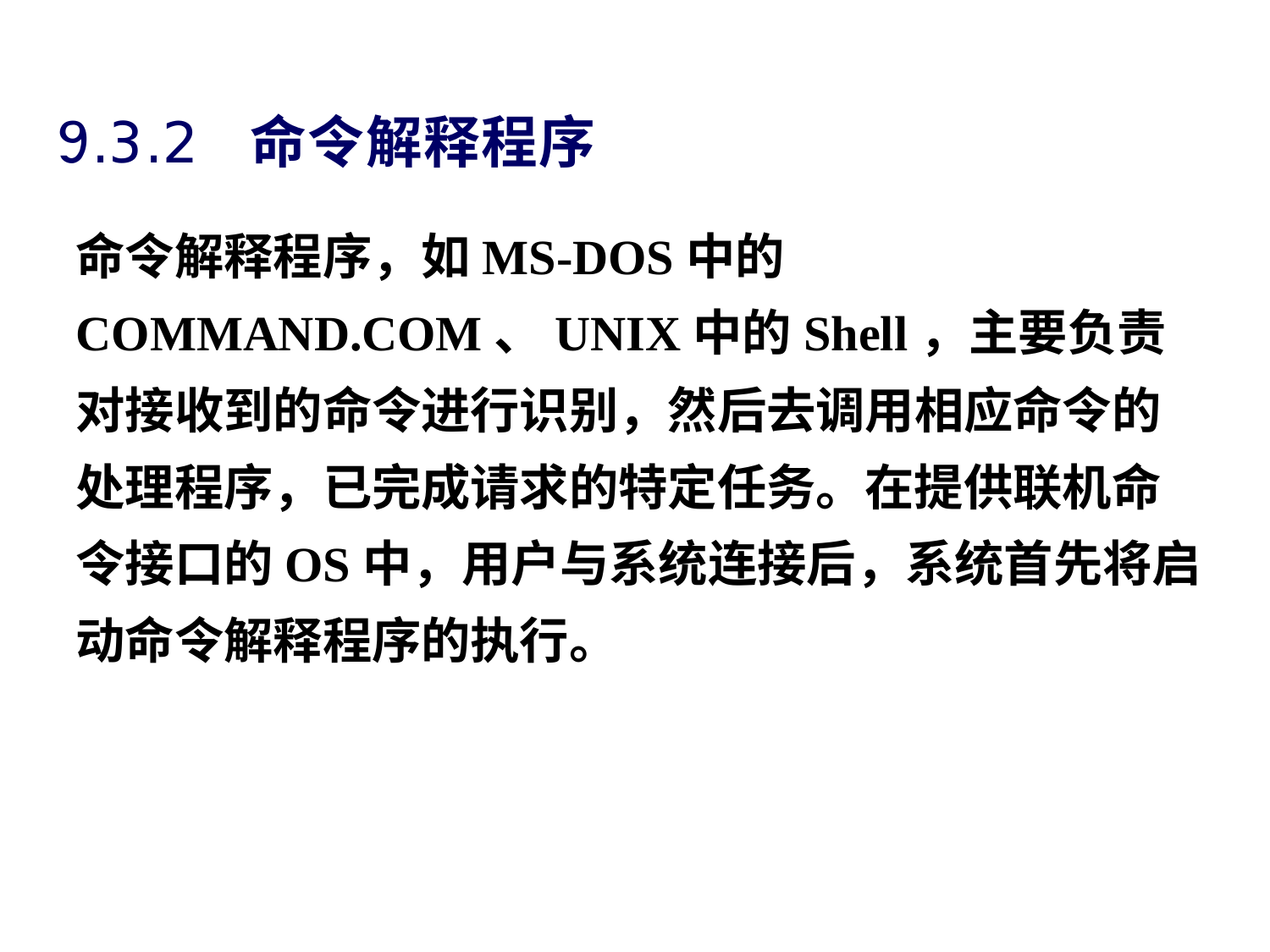

9.3.2  命令解释程序
命令解释程序，如MS-DOS中的COMMAND.COM、UNIX中的Shell，主要负责对接收到的命令进行识别，然后去调用相应命令的处理程序，已完成请求的特定任务。在提供联机命令接口的OS中，用户与系统连接后，系统首先将启动命令解释程序的执行。